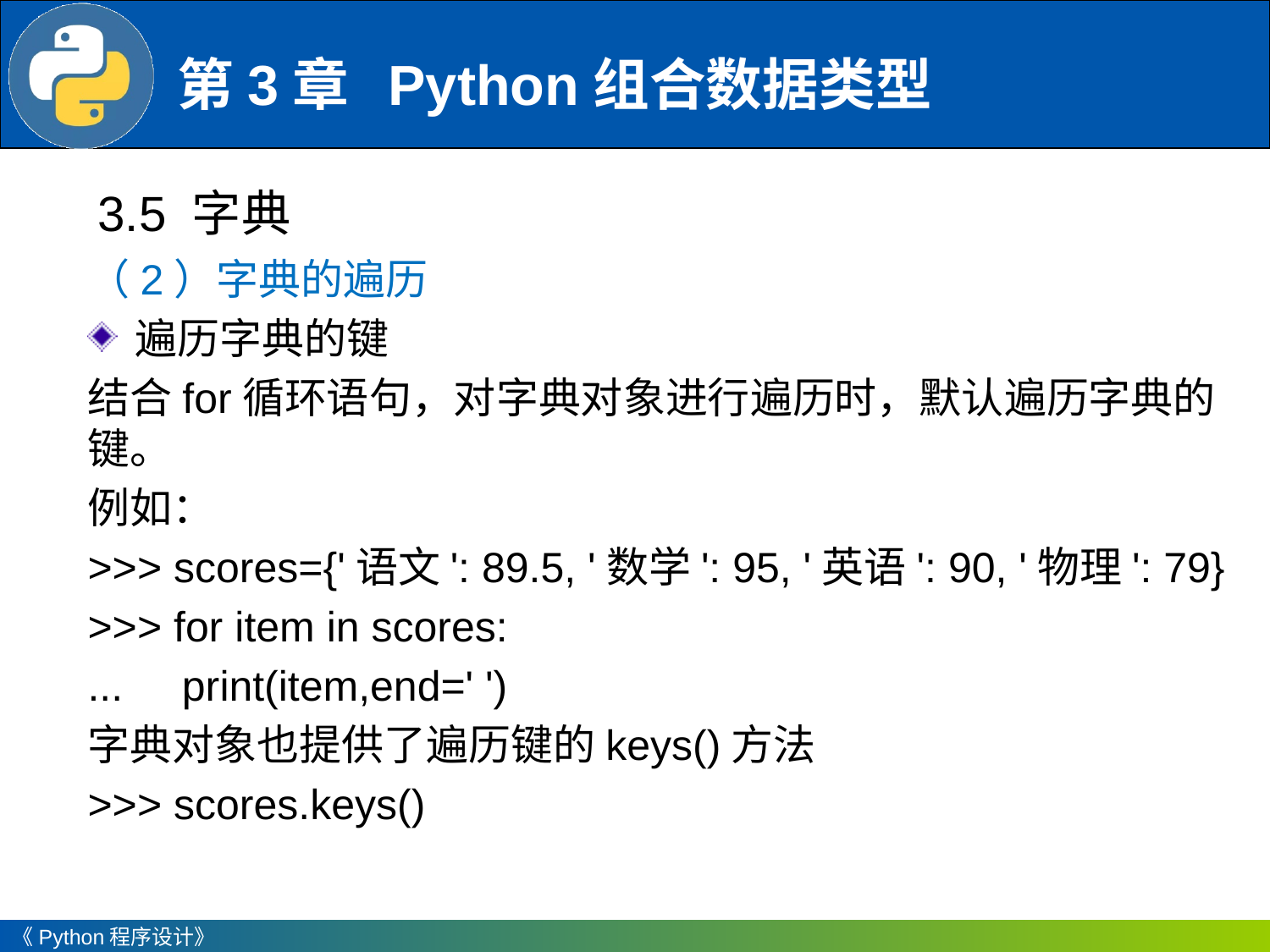

3.5 字典
（2）字典的遍历
遍历字典的键
结合for循环语句，对字典对象进行遍历时，默认遍历字典的键。
例如：
>>> scores={'语文': 89.5, '数学': 95, '英语': 90, '物理': 79}
>>> for item in scores:
...     print(item,end=' ')
字典对象也提供了遍历键的keys()方法
>>> scores.keys()